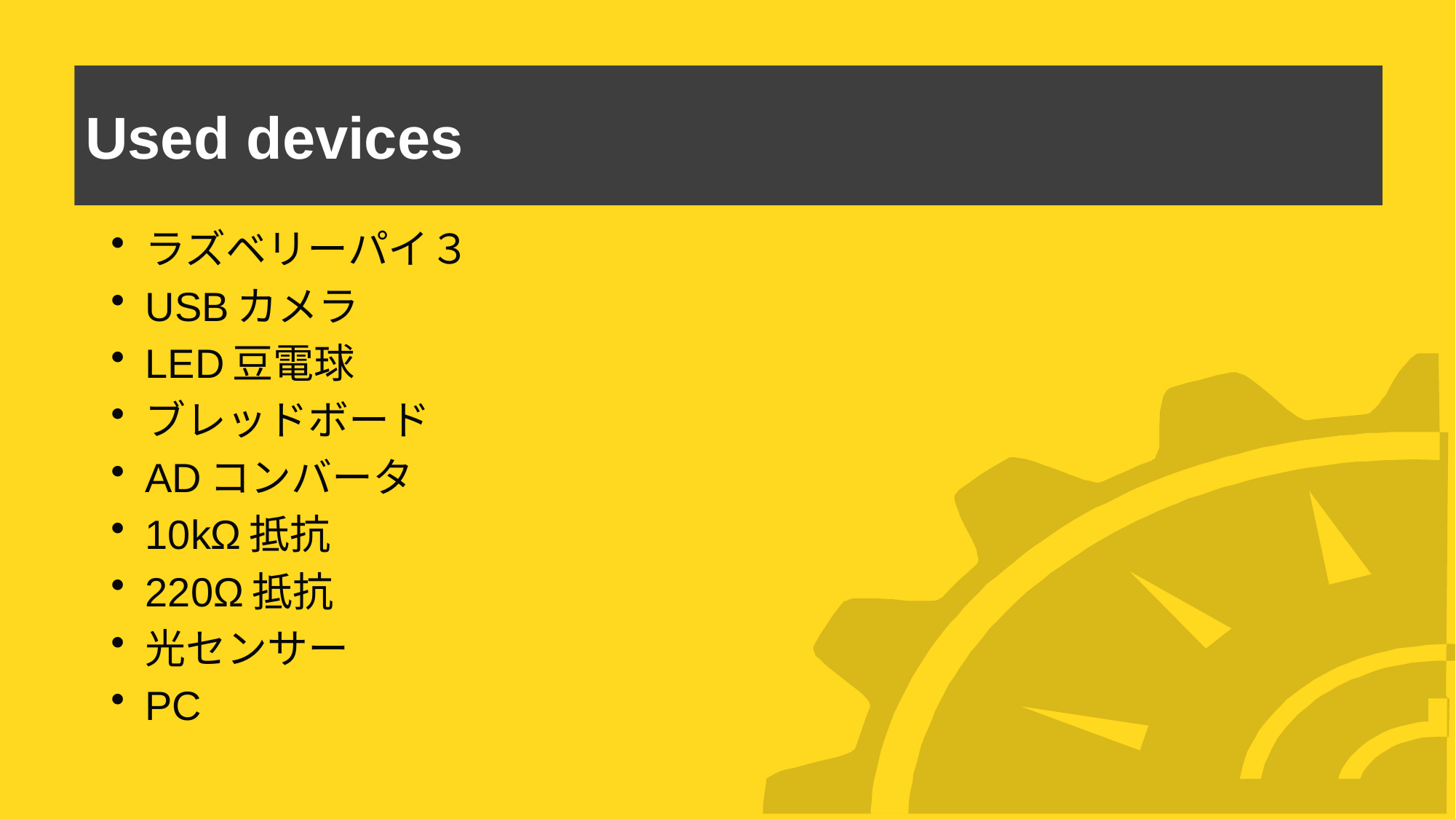

# Used devices
ラズベリーパイ３
USBカメラ
LED豆電球
ブレッドボード
ADコンバータ
10kΩ抵抗
220Ω抵抗
光センサー
PC